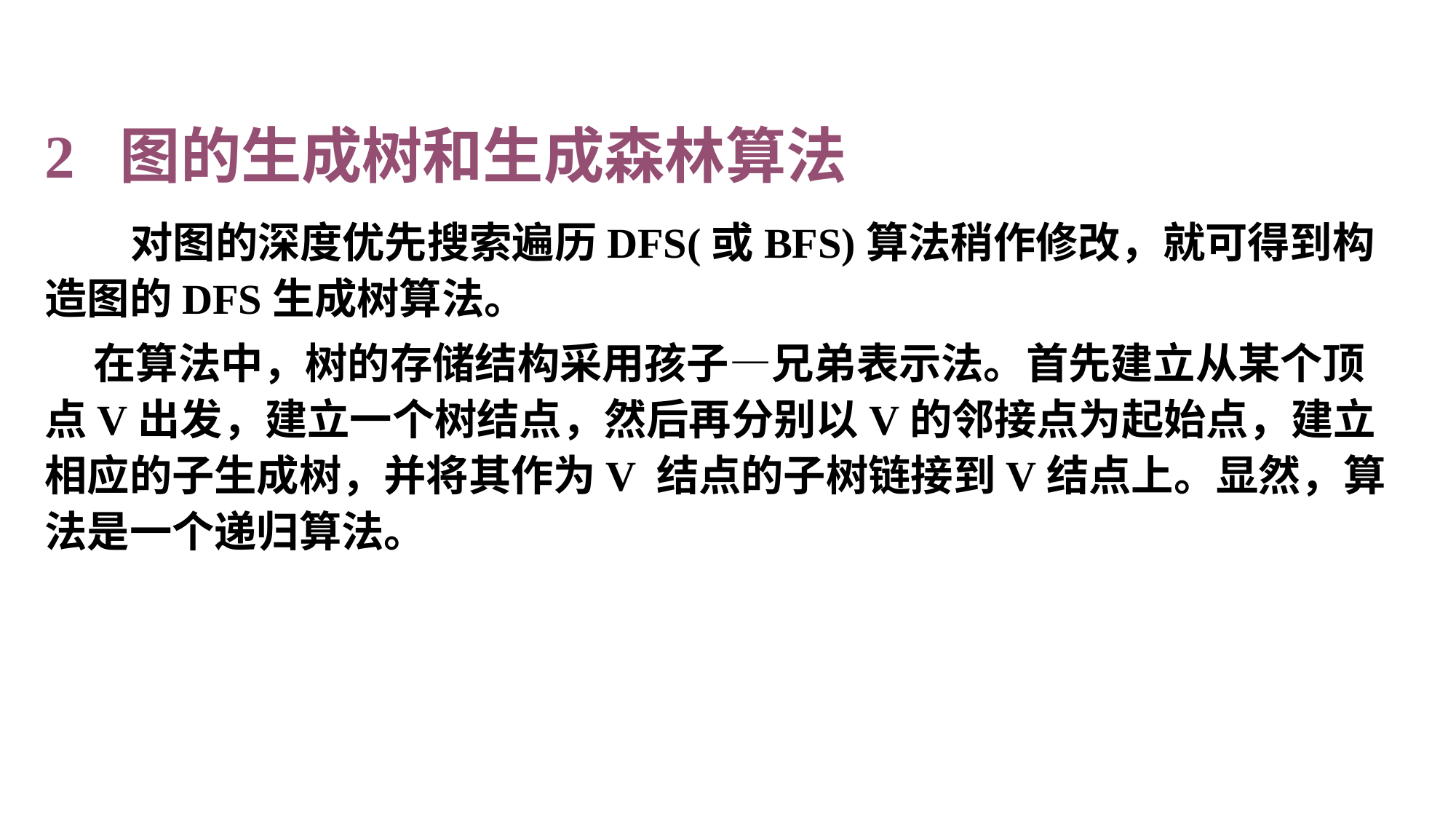

2  图的生成树和生成森林算法
        对图的深度优先搜索遍历DFS(或BFS)算法稍作修改，就可得到构造图的DFS生成树算法。
    在算法中，树的存储结构采用孩子—兄弟表示法。首先建立从某个顶点V出发，建立一个树结点，然后再分别以V的邻接点为起始点，建立相应的子生成树，并将其作为V 结点的子树链接到V结点上。显然，算法是一个递归算法。